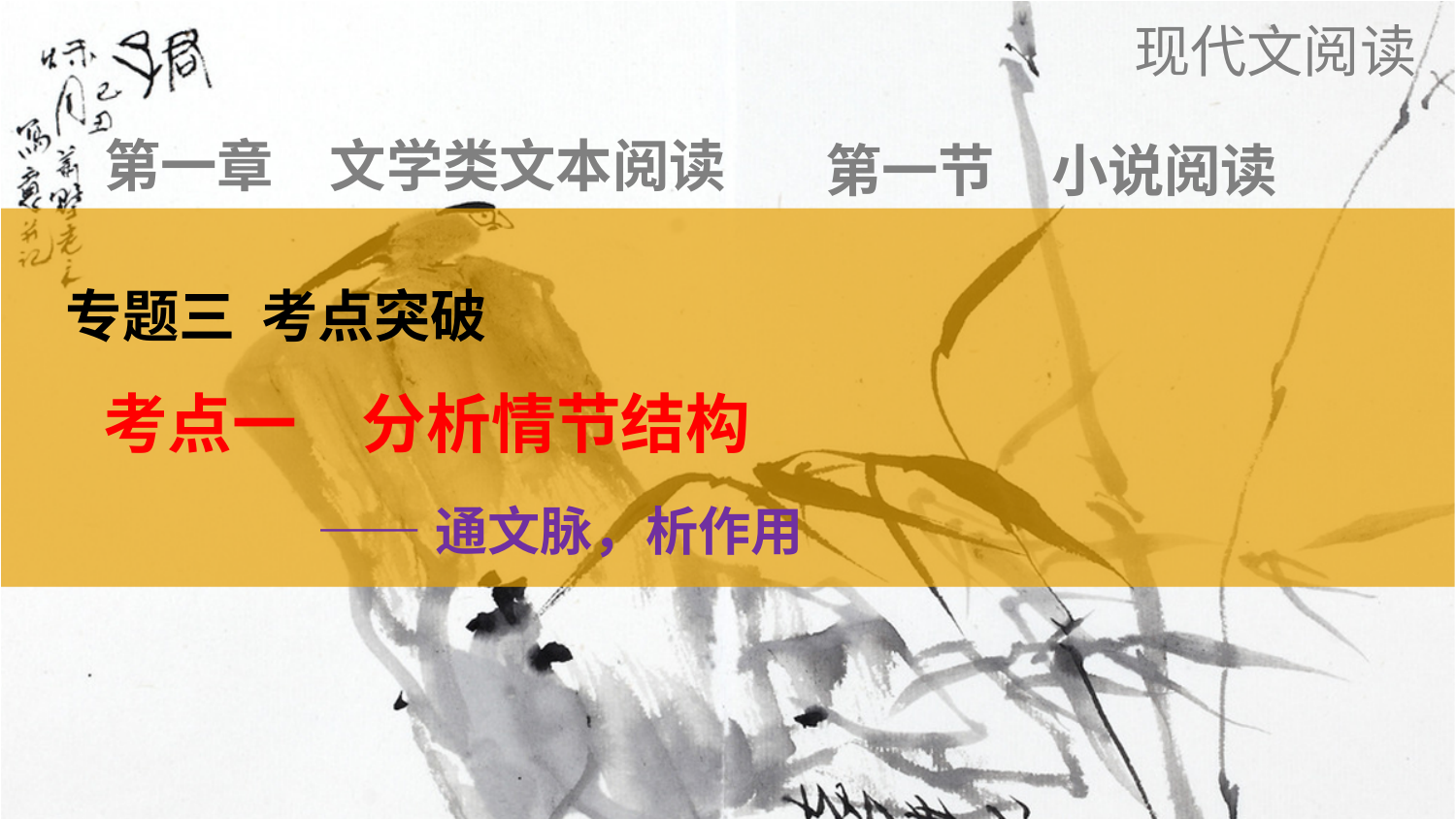

现代文阅读
第一节　小说阅读
第一章　文学类文本阅读
专题三  考点突破
考点一　分析情节结构
                  ——通文脉，析作用